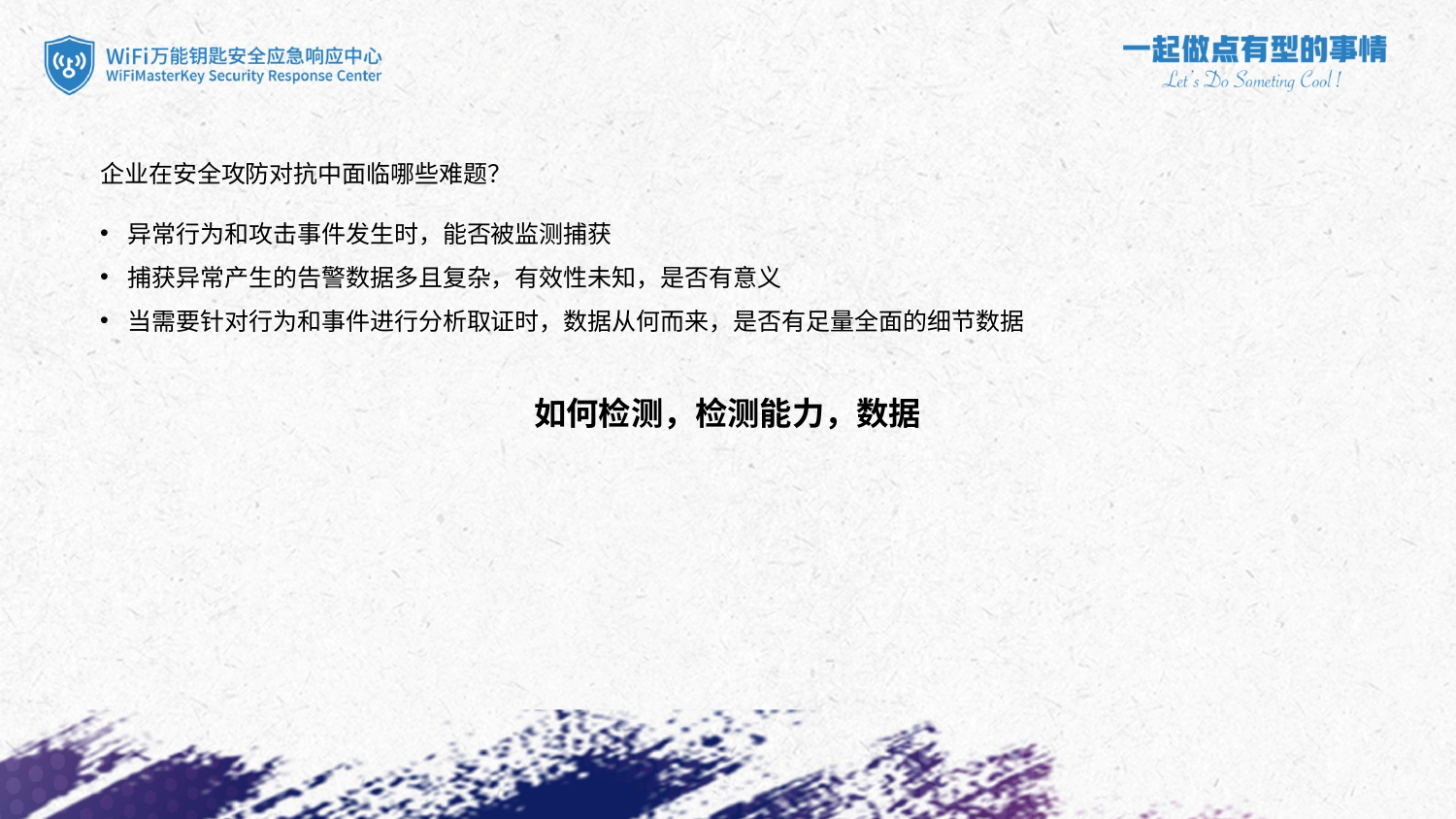

企业在安全攻防对抗中面临哪些难题？
异常行为和攻击事件发生时，能否被监测捕获
捕获异常产生的告警数据多且复杂，有效性未知，是否有意义
当需要针对行为和事件进行分析取证时，数据从何而来，是否有足量全面的细节数据

如何检测，检测能力，数据